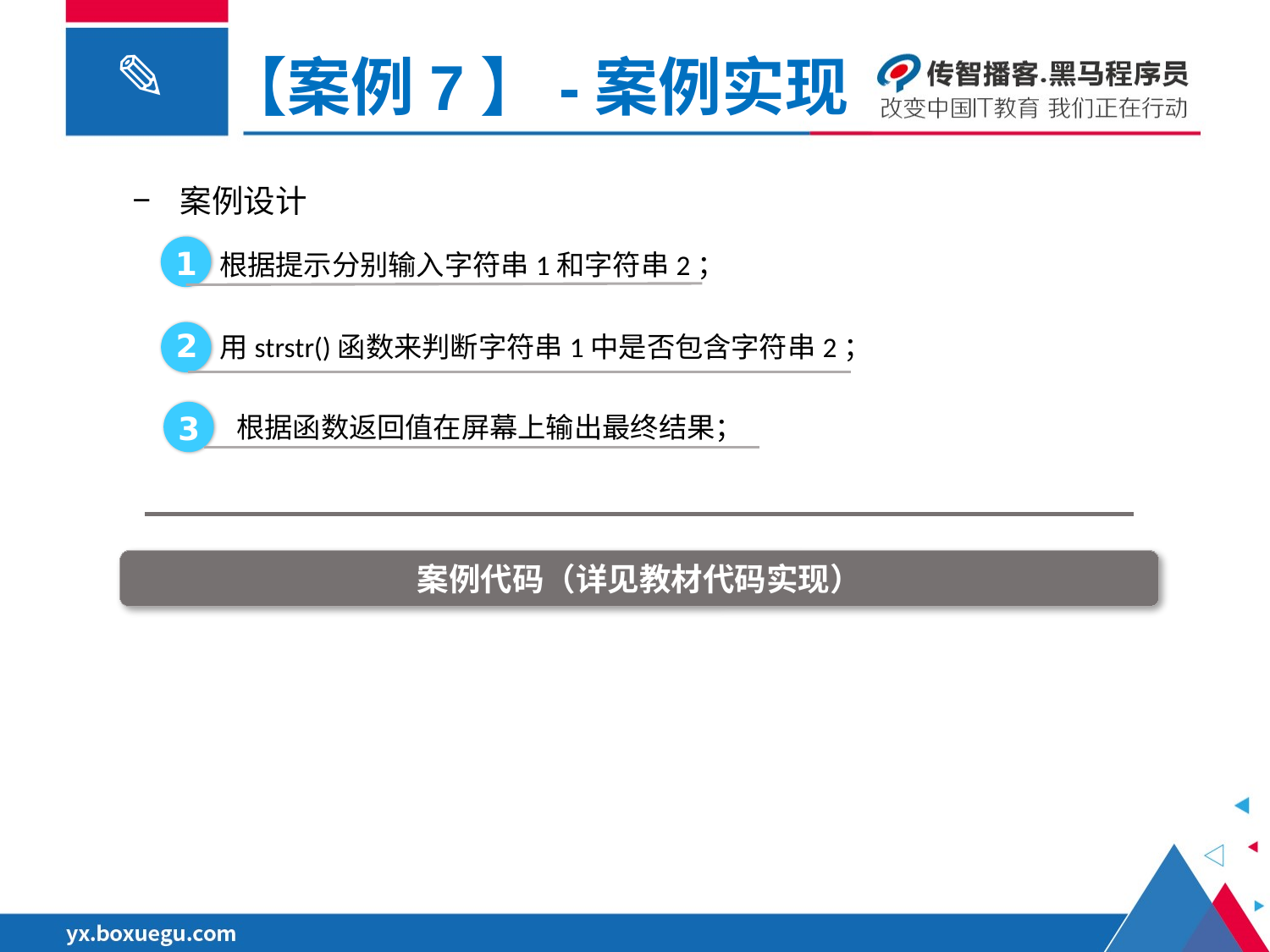

【案例7】-案例实现
案例设计
根据提示分别输入字符串1和字符串2；

1
用strstr()函数来判断字符串1中是否包含字符串2；
2

根据函数返回值在屏幕上输出最终结果；

3
案例代码（详见教材代码实现）